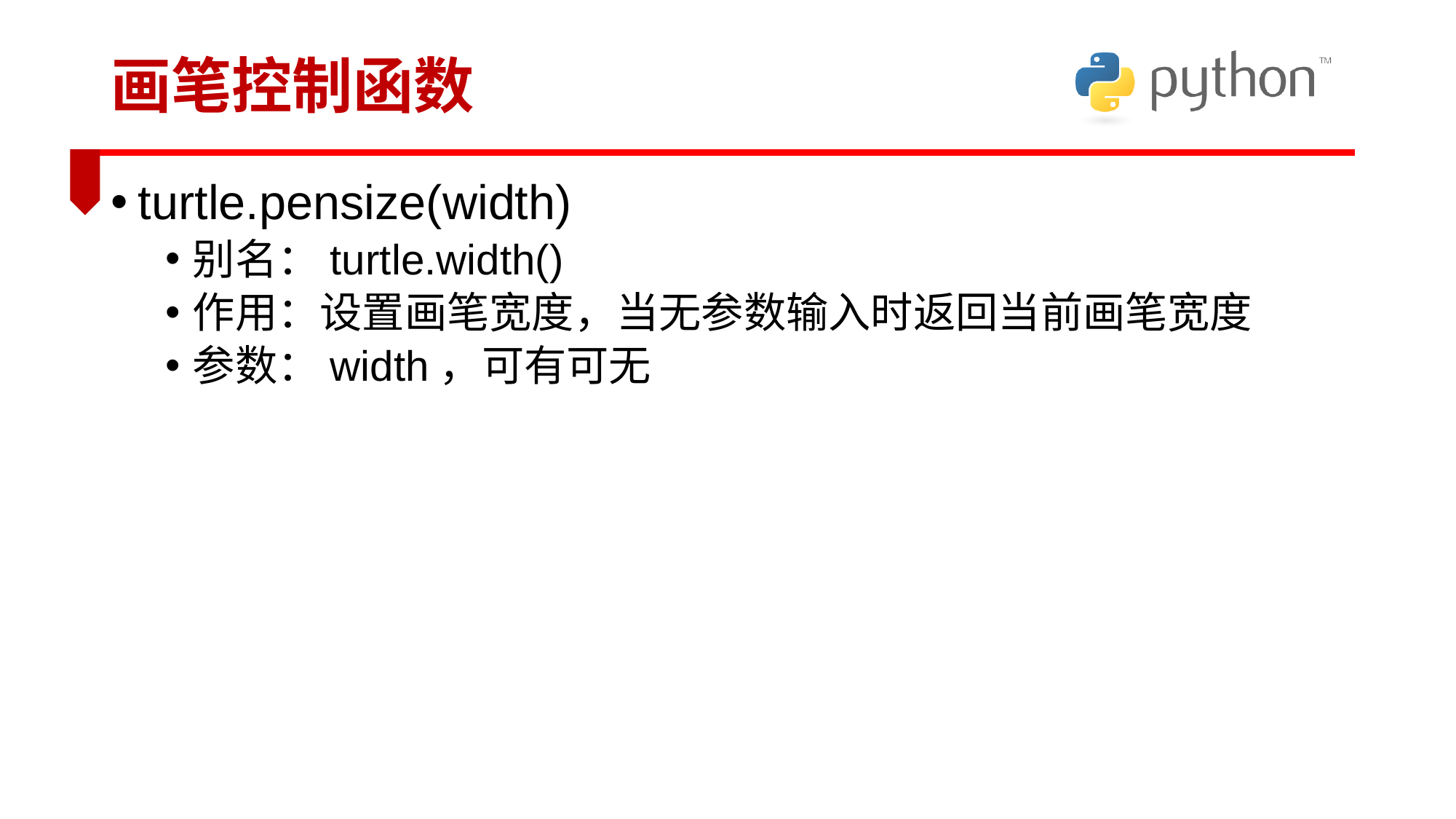

# 画笔控制函数
turtle.pensize(width)
别名：turtle.width()
作用：设置画笔宽度，当无参数输入时返回当前画笔宽度
参数：width，可有可无